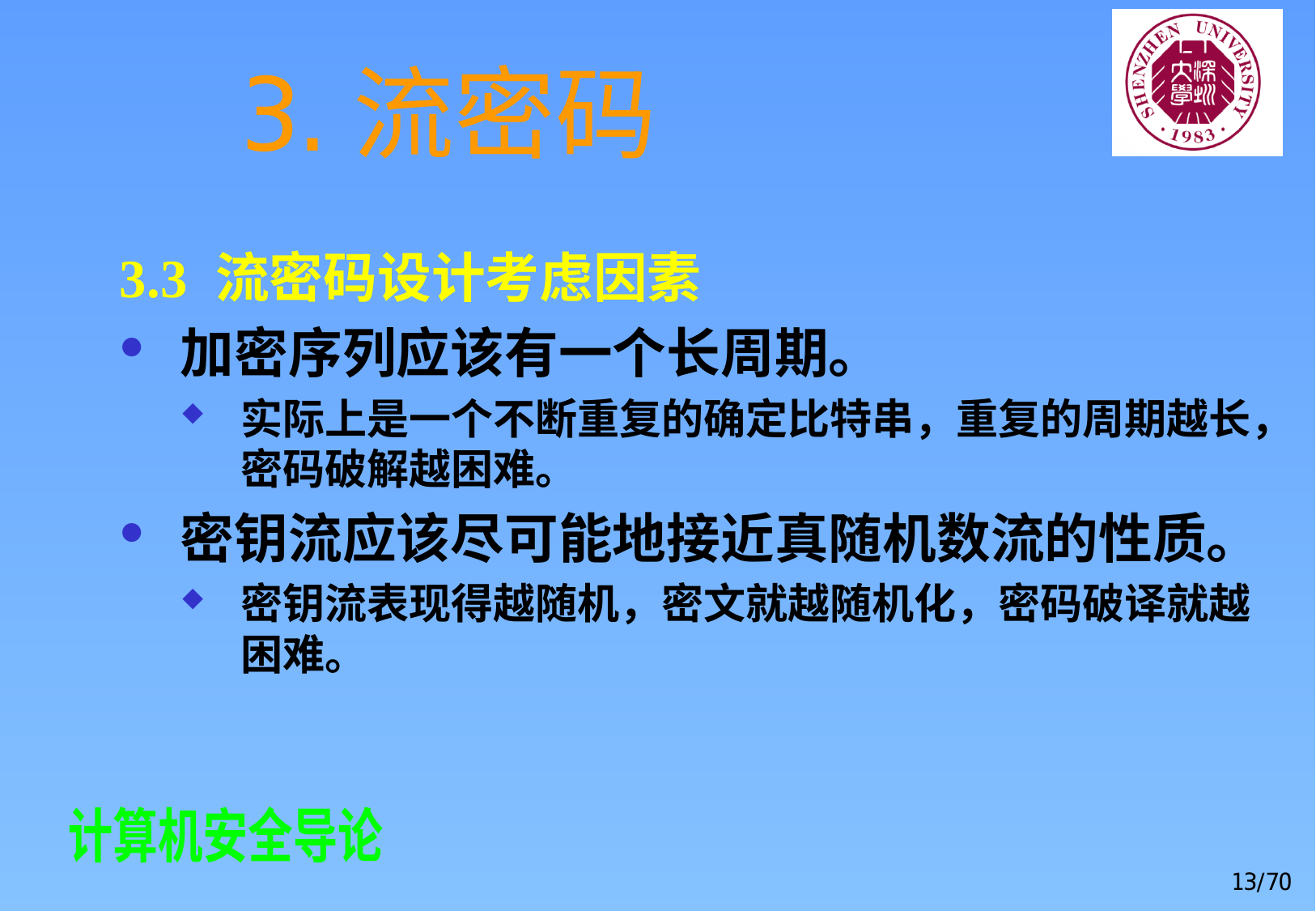

# 3.流密码
3.3 流密码设计考虑因素
加密序列应该有一个长周期。
实际上是一个不断重复的确定比特串，重复的周期越长，密码破解越困难。
密钥流应该尽可能地接近真随机数流的性质。
密钥流表现得越随机，密文就越随机化，密码破译就越困难。
13/70